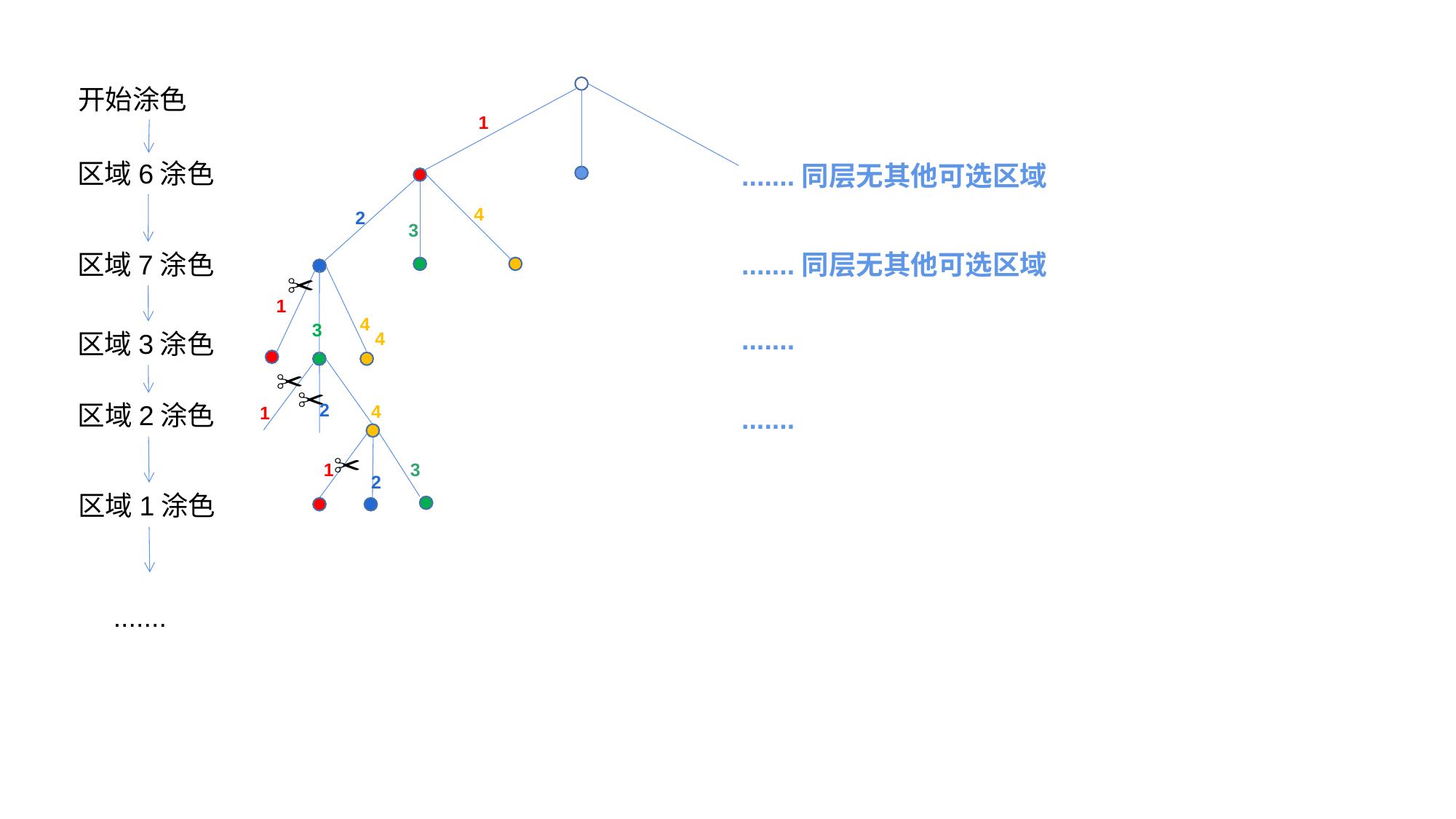

开始涂色

1
区域6涂色
.......同层无其他可选区域

4
2
3
区域7涂色
.......同层无其他可选区域

✂
1
4
3
.......
区域3涂色
4

✂
✂
区域2涂色
2
4
1
.......

✂
1
3
2
区域1涂色

.......